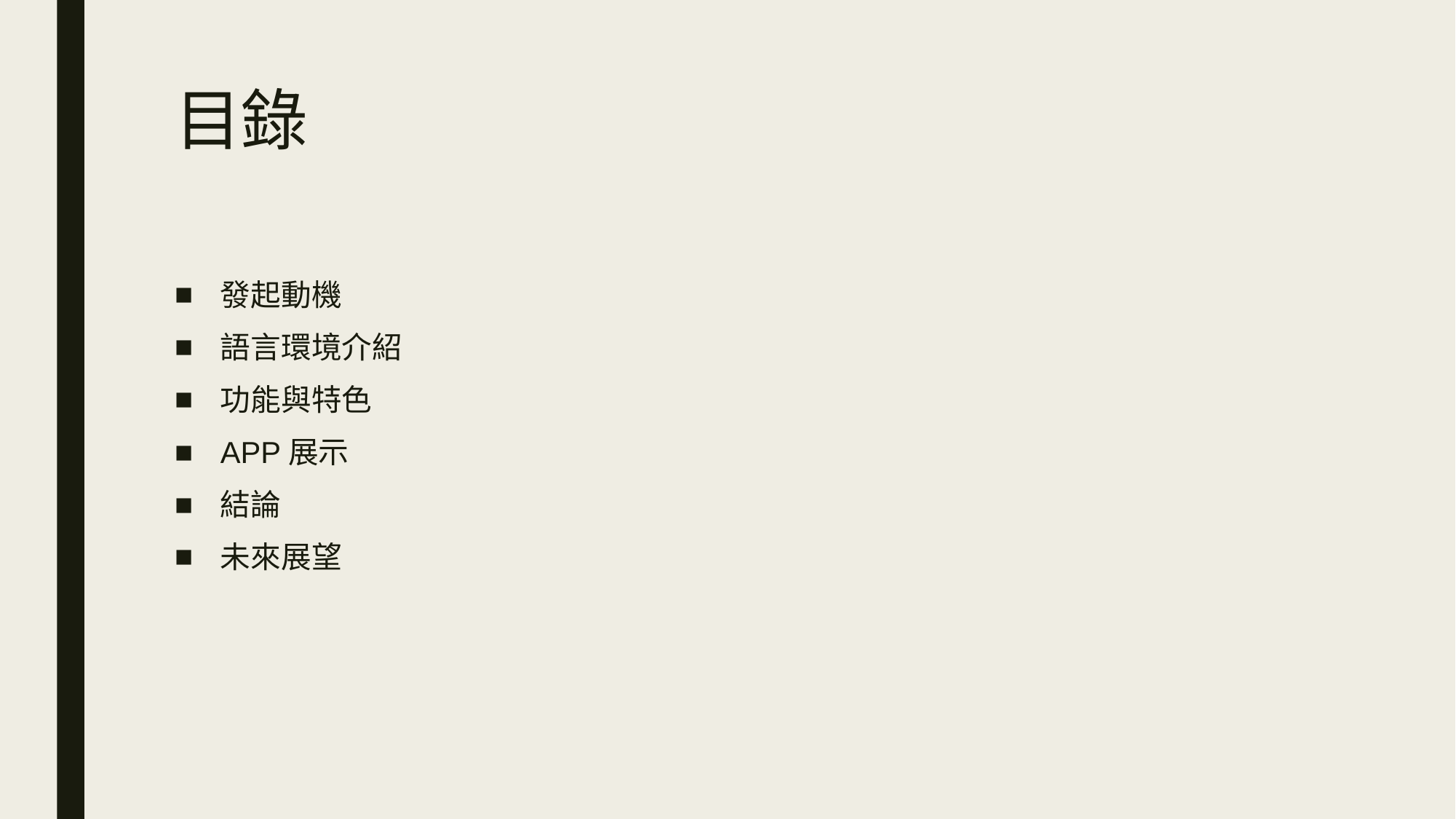

# 目錄
發起動機
語言環境介紹
功能與特色
APP展示
結論
未來展望